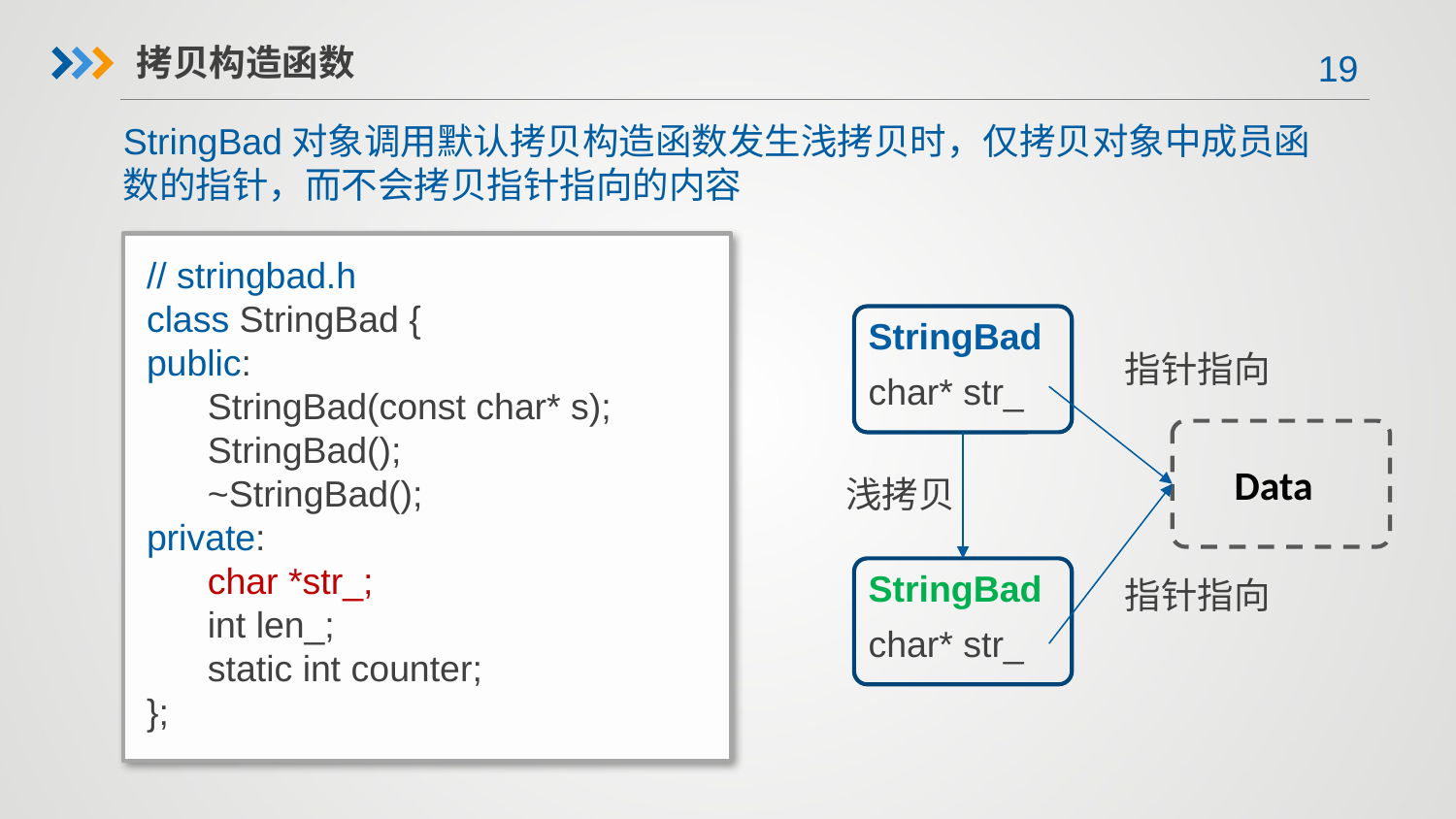

拷贝构造函数
StringBad对象调用默认拷贝构造函数发生浅拷贝时，仅拷贝对象中成员函数的指针，而不会拷贝指针指向的内容

// stringbad.h
class StringBad {
public:
      StringBad(const char* s);
      StringBad();
      ~StringBad();
private:
      char *str_;
      int len_;
      static int counter;
};

StringBad
指针指向
char* str_

Data
浅拷贝

StringBad
指针指向
char* str_